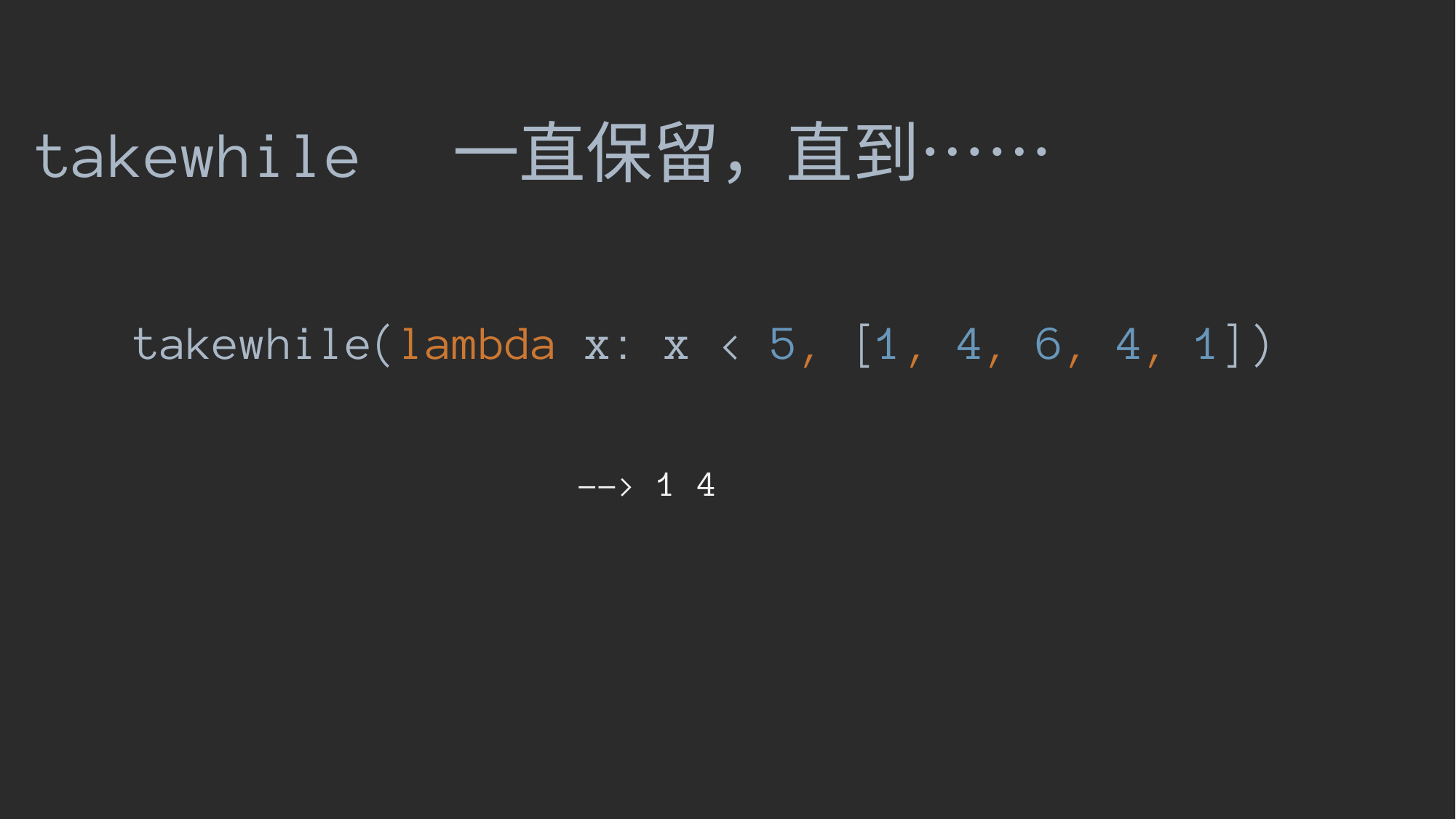

takewhile  一直保留，直到……
takewhile(lambda x: x < 5, [1, 4, 6, 4, 1])
--> 1 4